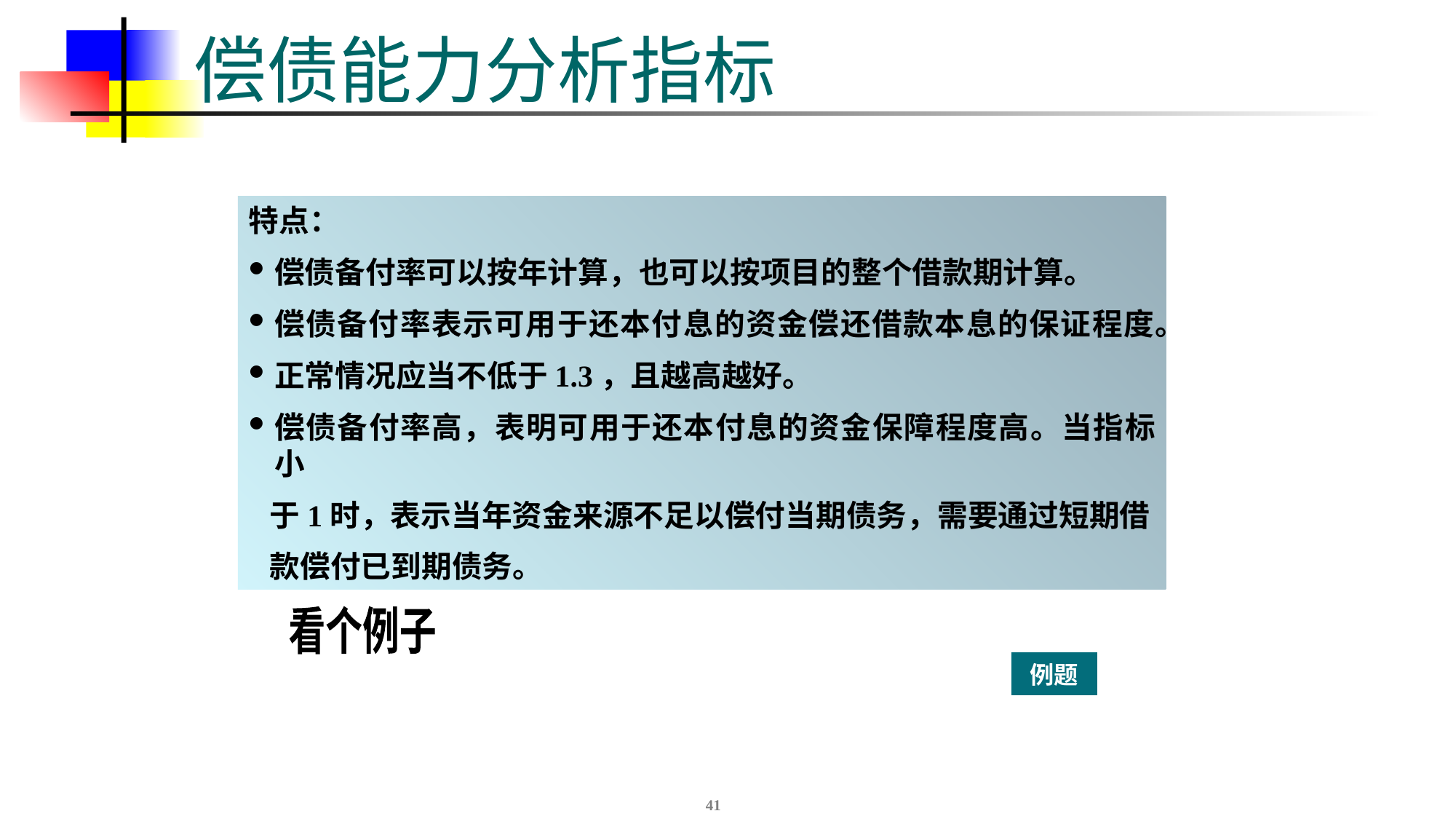

# 偿债能力分析指标
特点：
偿债备付率可以按年计算，也可以按项目的整个借款期计算。
偿债备付率表示可用于还本付息的资金偿还借款本息的保证程度。
正常情况应当不低于1.3，且越高越好。
偿债备付率高，表明可用于还本付息的资金保障程度高。当指标小
  于1时，表示当年资金来源不足以偿付当期债务，需要通过短期借
  款偿付已到期债务。
看个例子
例题
41